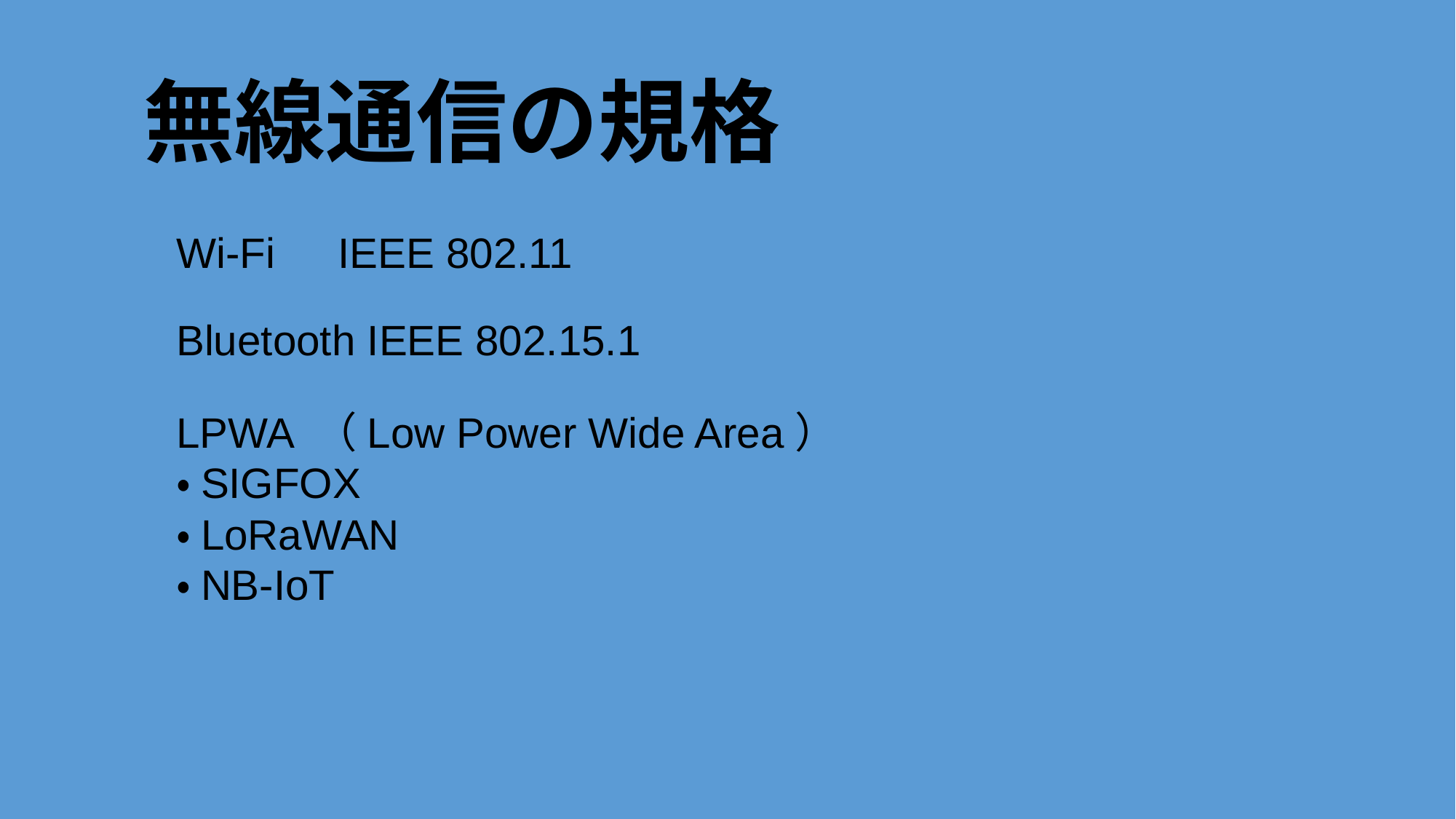

無線通信の規格
Wi-Fi　IEEE 802.11
Bluetooth IEEE 802.15.1
LPWA （Low Power Wide Area）
・SIGFOX
・LoRaWAN
・NB-IoT